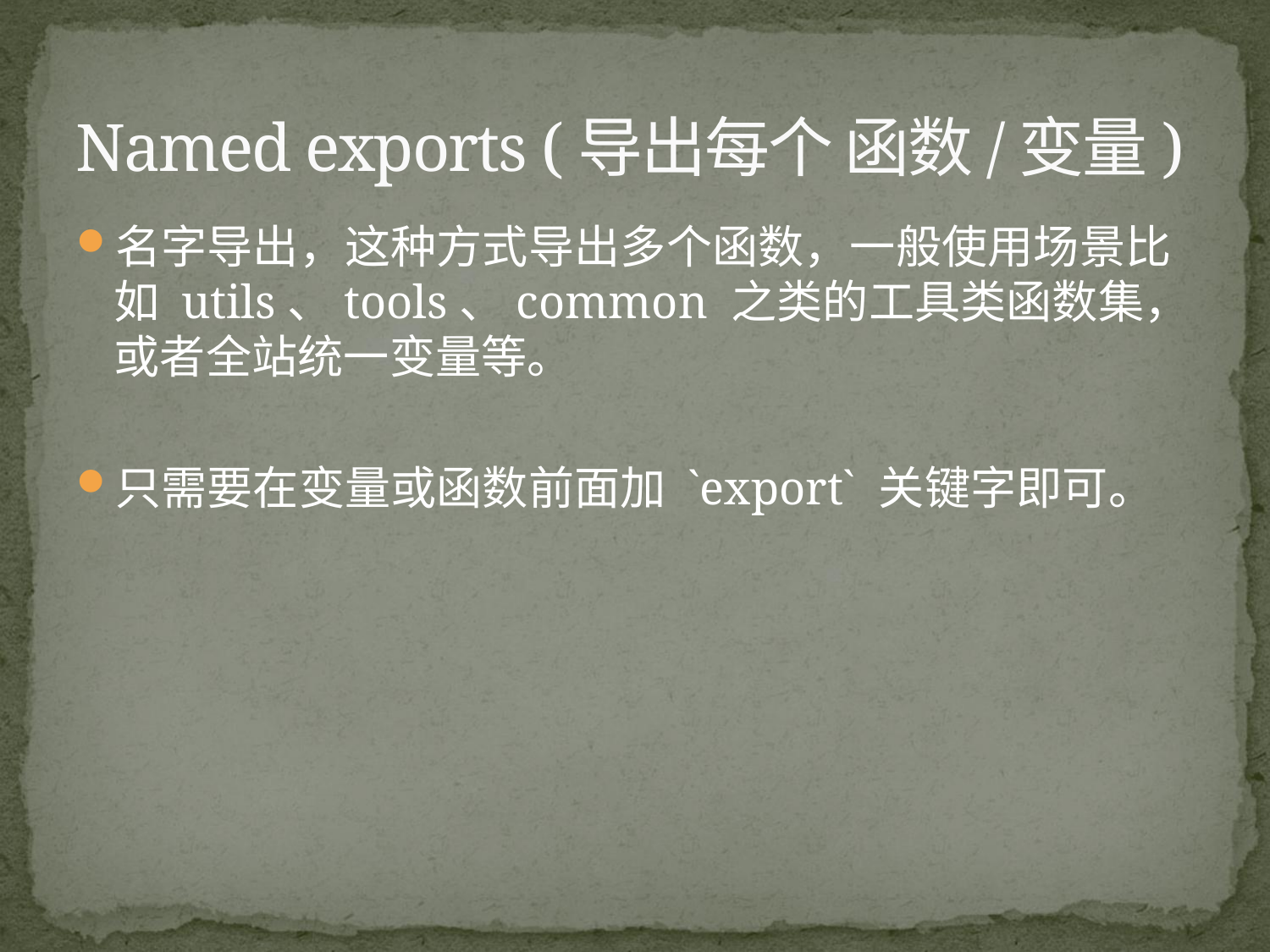

# Named exports (导出每个 函数/变量)
名字导出，这种方式导出多个函数，一般使用场景比如 utils、tools、common 之类的工具类函数集，或者全站统一变量等。

只需要在变量或函数前面加 `export` 关键字即可。